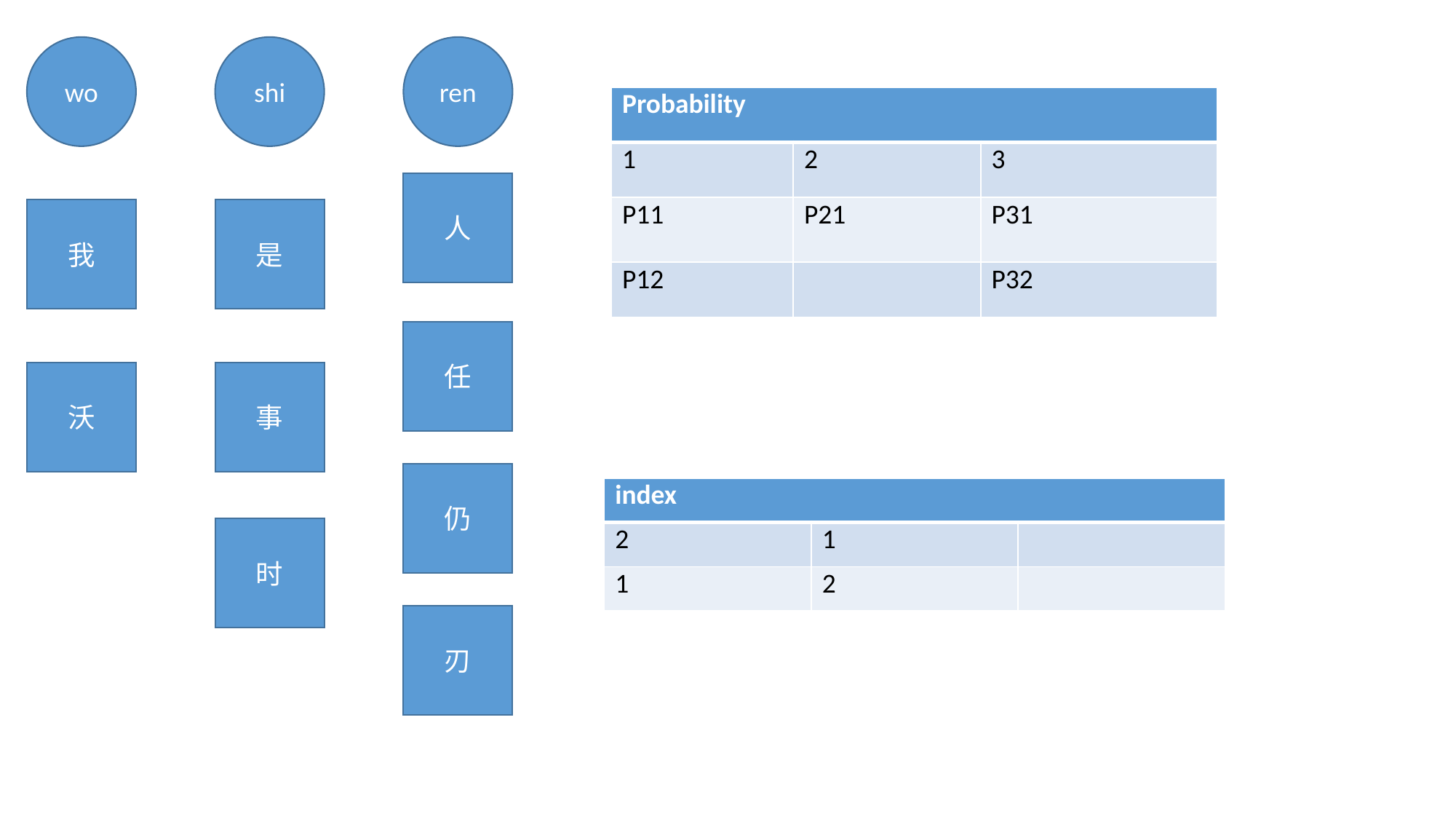

wo
shi
ren
| Probability |  |  |
| --- | --- | --- |
| 1 | 2 | 3 |
| P11 | P21 | P31 |
| P12 |  | P32 |
#
人
我
是
任
沃
事

仍
| index |  |  |
| --- | --- | --- |
| 2 | 1 |  |
| 1 | 2 |  |
时
刃